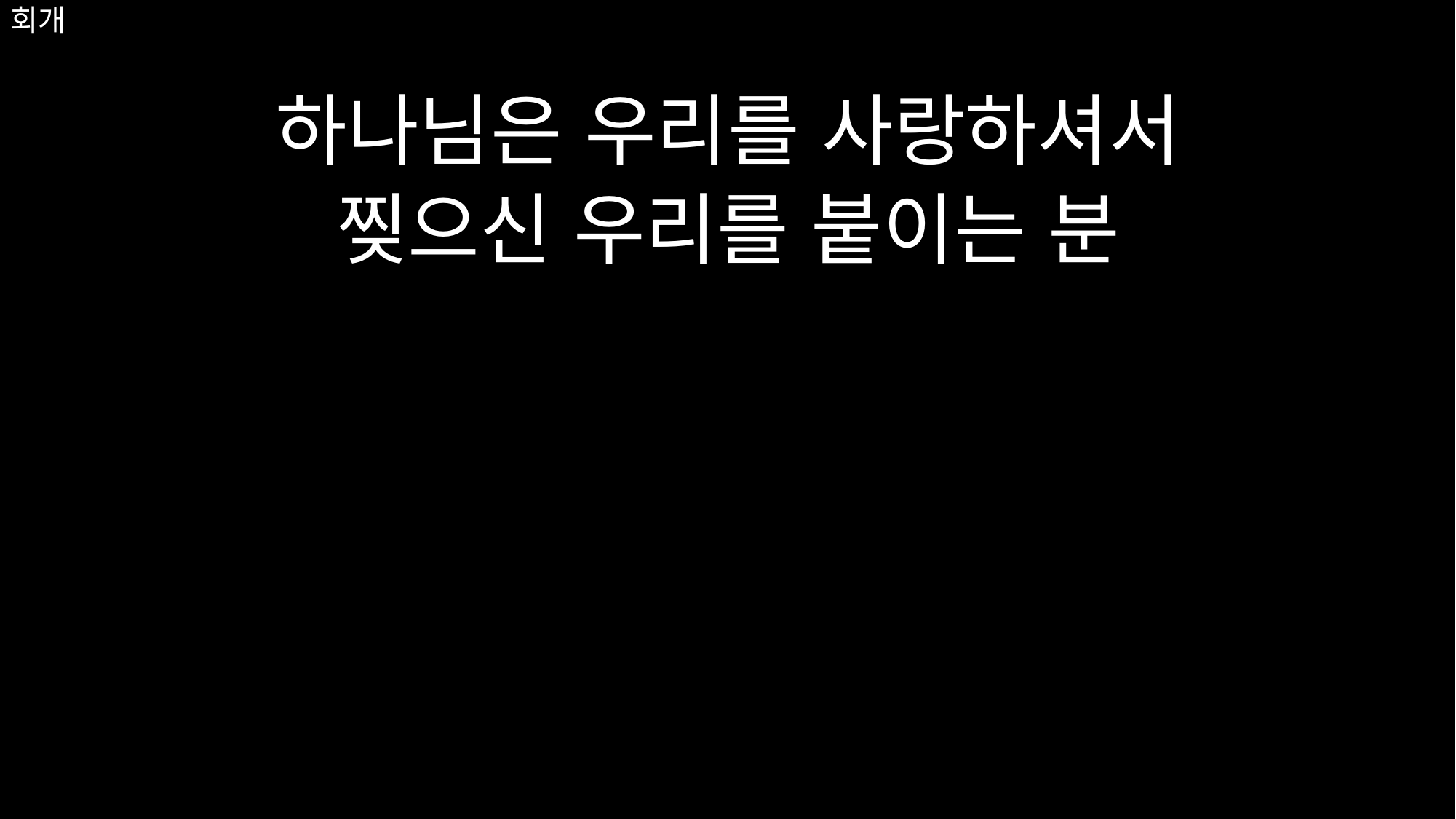

하나님은 우리를 사랑하셔서
찢으신 우리를 붙이는 분

# 회개